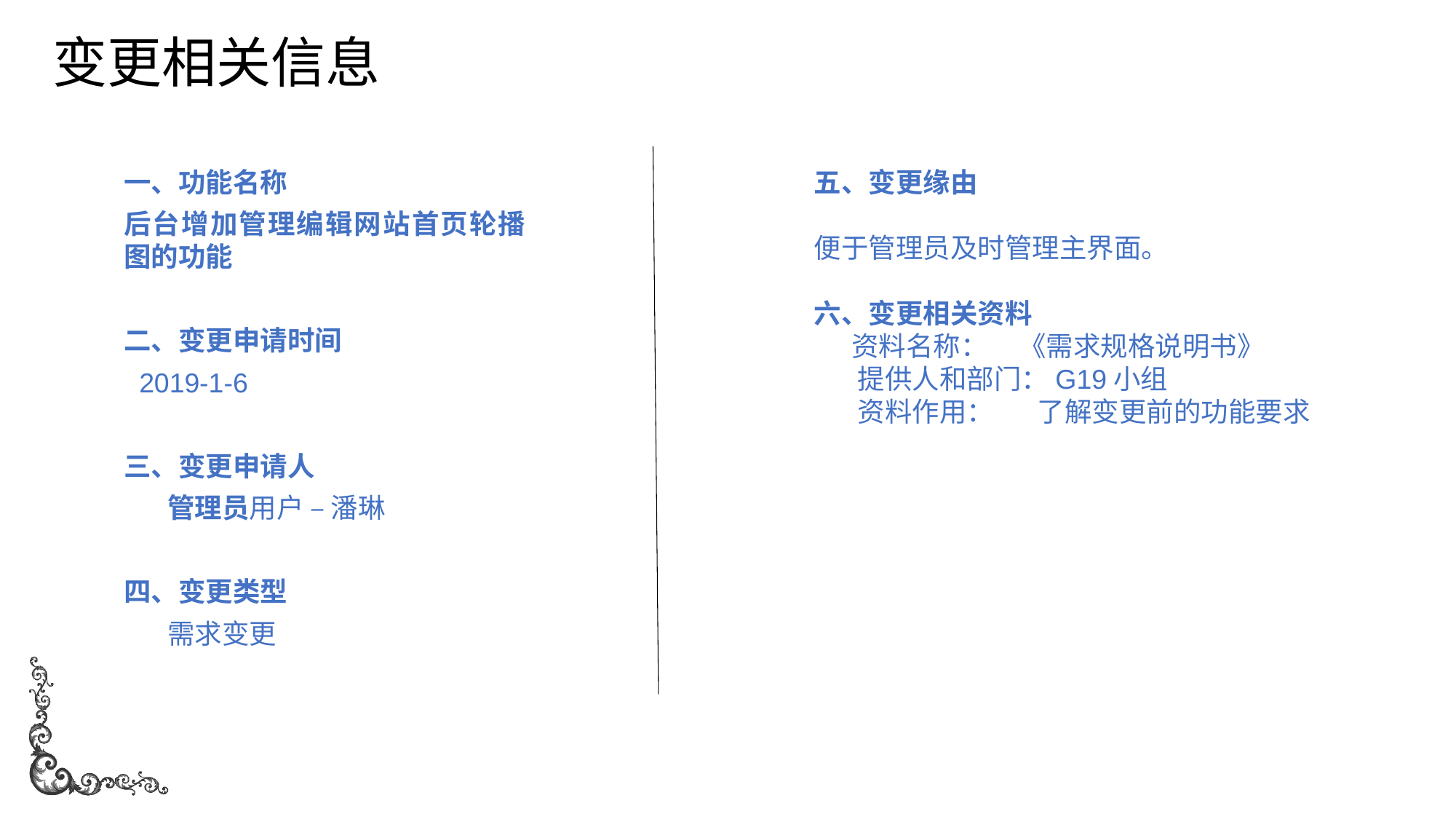

变更相关信息
一、功能名称
后台增加管理编辑网站首页轮播图的功能

二、变更申请时间
  2019-1-6

三、变更申请人
      管理员用户 – 潘琳

四、变更类型
      需求变更
五、变更缘由

便于管理员及时管理主界面。

六、变更相关资料
     资料名称：     《需求规格说明书》
      提供人和部门：G19小组
      资料作用：       了解变更前的功能要求